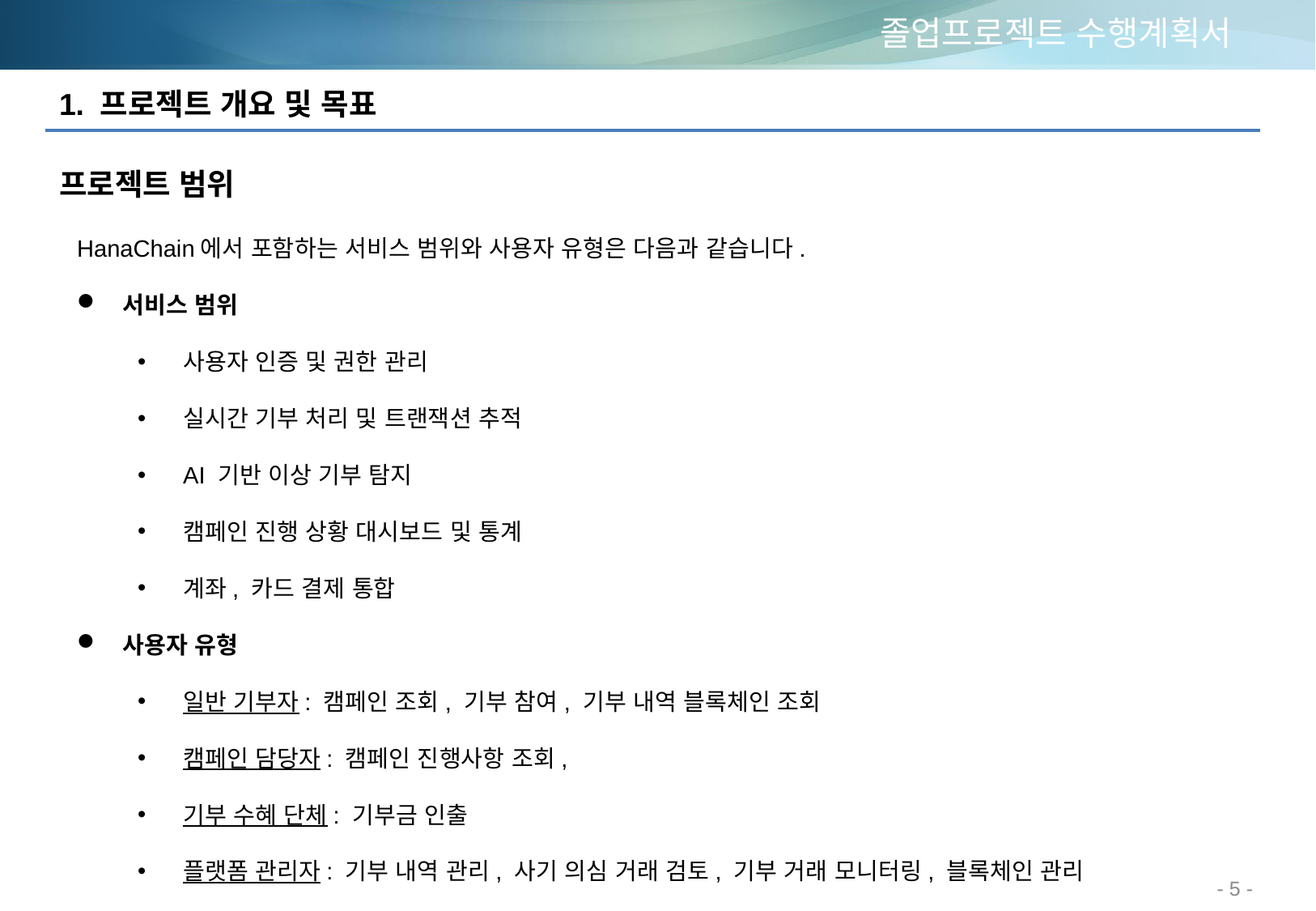

# 졸업프로젝트 수행계획서
1. 프로젝트 개요 및 목표
프로젝트 범위
HanaChain에서 포함하는 서비스 범위와 사용자 유형은 다음과 같습니다.
서비스 범위
사용자 인증 및 권한 관리
실시간 기부 처리 및 트랜잭션 추적
AI 기반 이상 기부 탐지
캠페인 진행 상황 대시보드 및 통계
계좌, 카드 결제 통합
사용자 유형
일반 기부자: 캠페인 조회, 기부 참여, 기부 내역 블록체인 조회
캠페인 담당자: 캠페인 진행사항 조회,
기부 수혜 단체: 기부금 인출
플랫폼 관리자: 기부 내역 관리, 사기 의심 거래 검토, 기부 거래 모니터링, 블록체인 관리